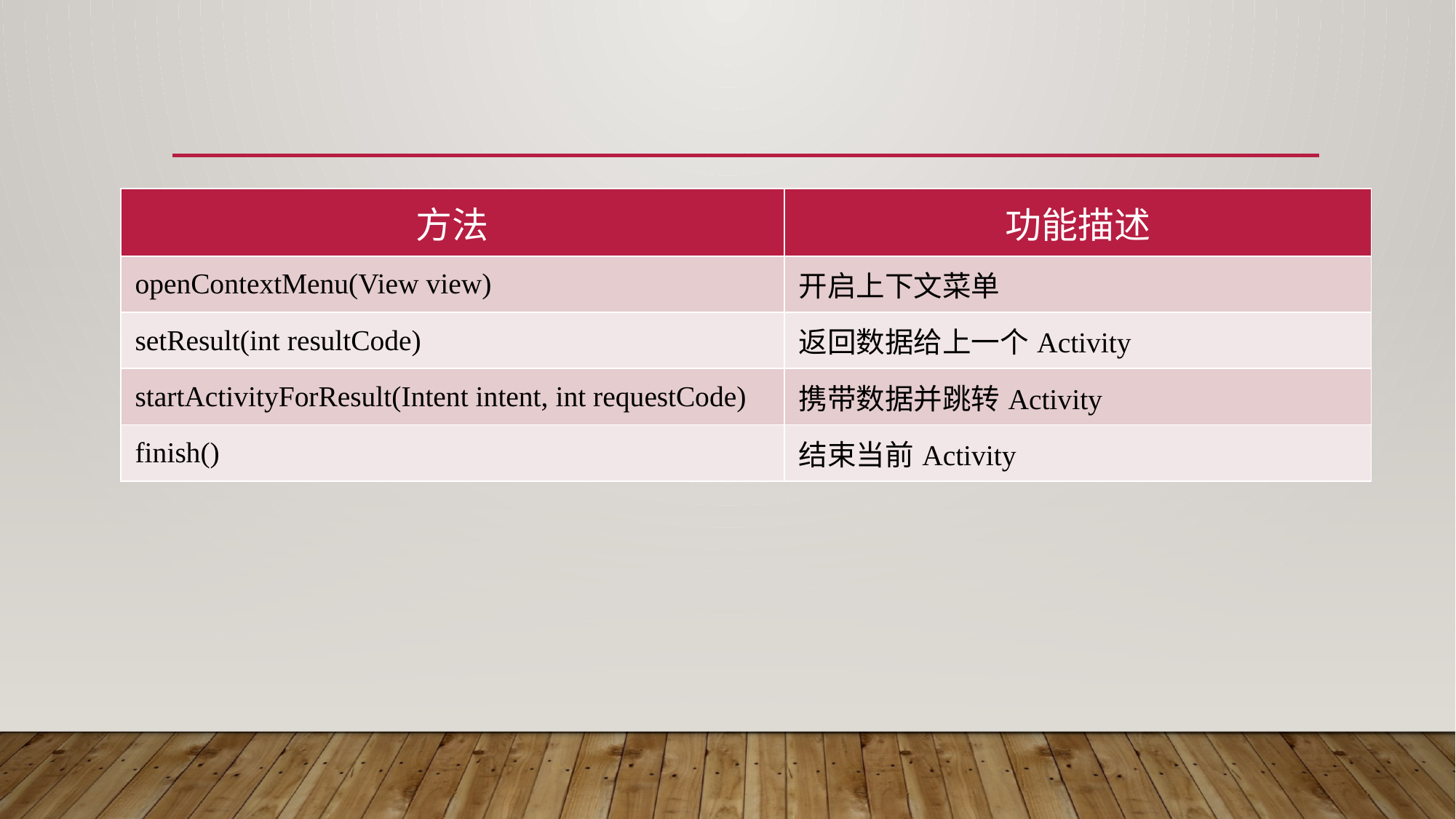

#

| 方法 | 功能描述 |
| --- | --- |
| openContextMenu(View view) | 开启上下文菜单 |
| setResult(int resultCode) | 返回数据给上一个Activity |
| startActivityForResult(Intent intent, int requestCode) | 携带数据并跳转Activity |
| finish() | 结束当前Activity |